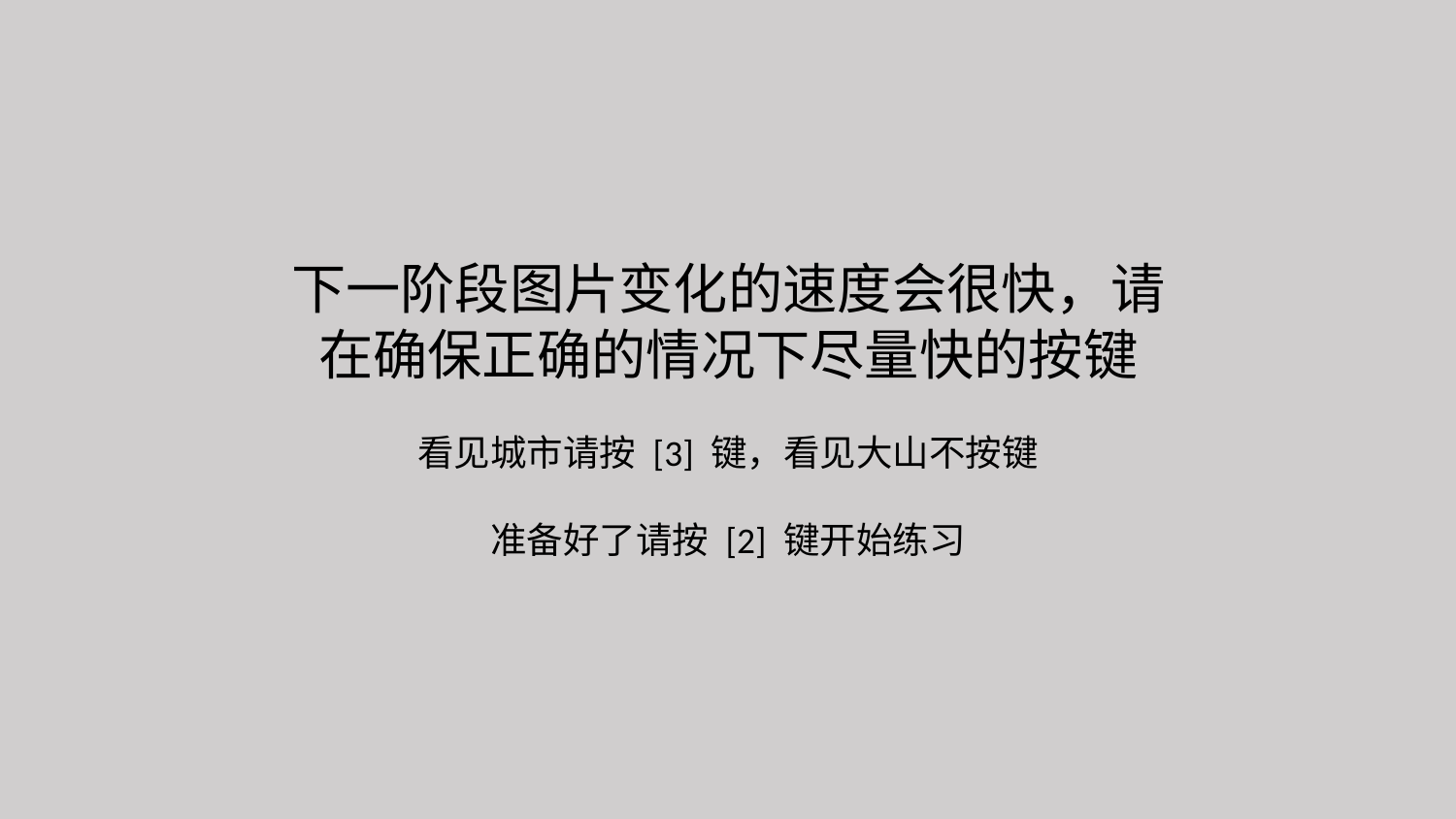

下一阶段图片变化的速度会很快，请在确保正确的情况下尽量快的按键

看见城市请按 [3] 键，看见大山不按键

准备好了请按 [2] 键开始练习